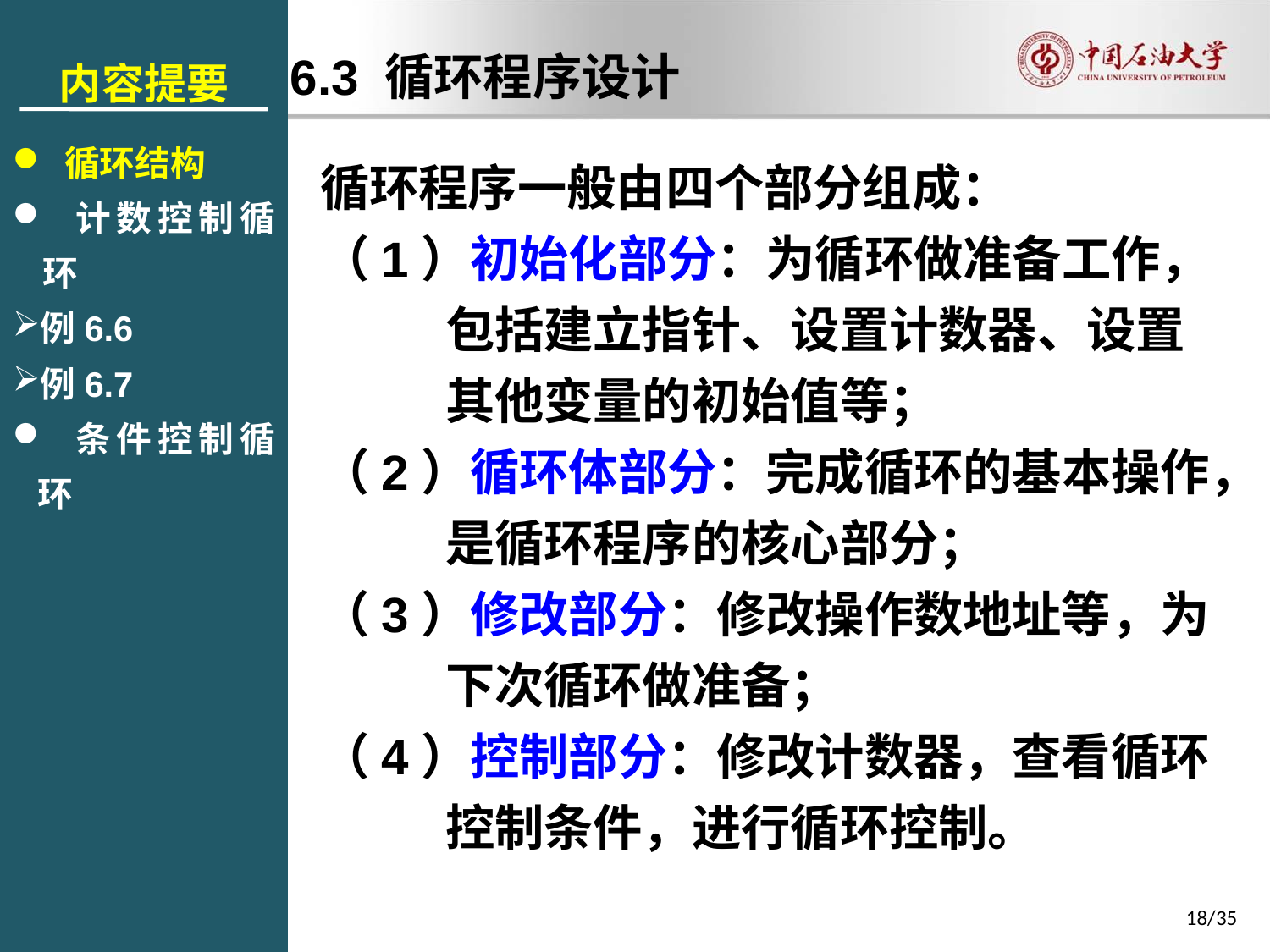

内容提要
 循环结构
 计数控制循环
例6.6
例6.7
 条件控制循环

6.3 循环程序设计
循环程序一般由四个部分组成：
（1）初始化部分：为循环做准备工作，包括建立指针、设置计数器、设置其他变量的初始值等；
（2）循环体部分：完成循环的基本操作，是循环程序的核心部分；
（3）修改部分：修改操作数地址等，为下次循环做准备；
（4）控制部分：修改计数器，查看循环控制条件，进行循环控制。
18/35